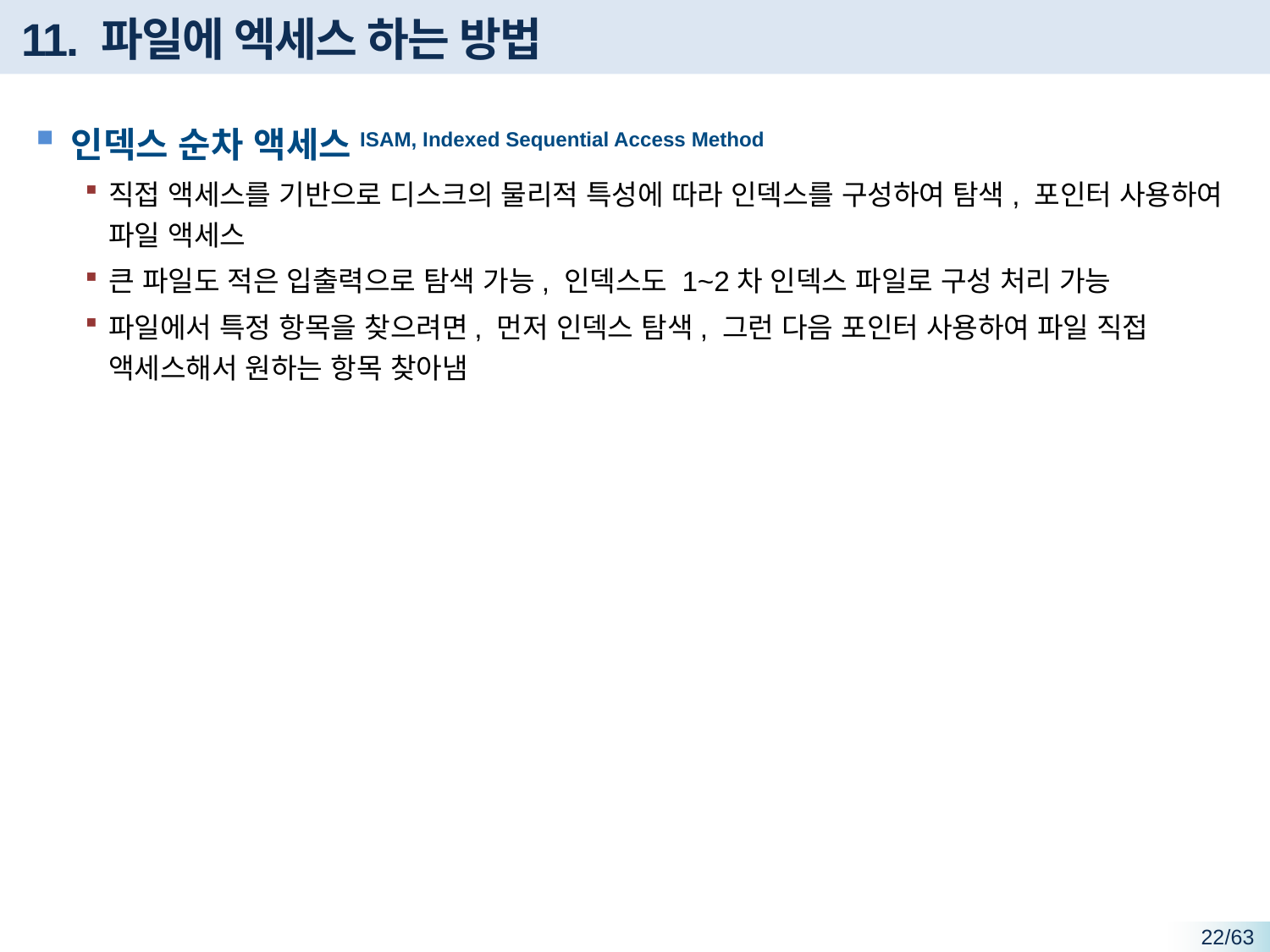

# 11. 파일에 엑세스 하는 방법
인덱스 순차 액세스ISAM, Indexed Sequential Access Method
직접 액세스를 기반으로 디스크의 물리적 특성에 따라 인덱스를 구성하여 탐색, 포인터 사용하여 파일 액세스
큰 파일도 적은 입출력으로 탐색 가능, 인덱스도 1~2차 인덱스 파일로 구성 처리 가능
파일에서 특정 항목을 찾으려면, 먼저 인덱스 탐색, 그런 다음 포인터 사용하여 파일 직접 액세스해서 원하는 항목 찾아냄